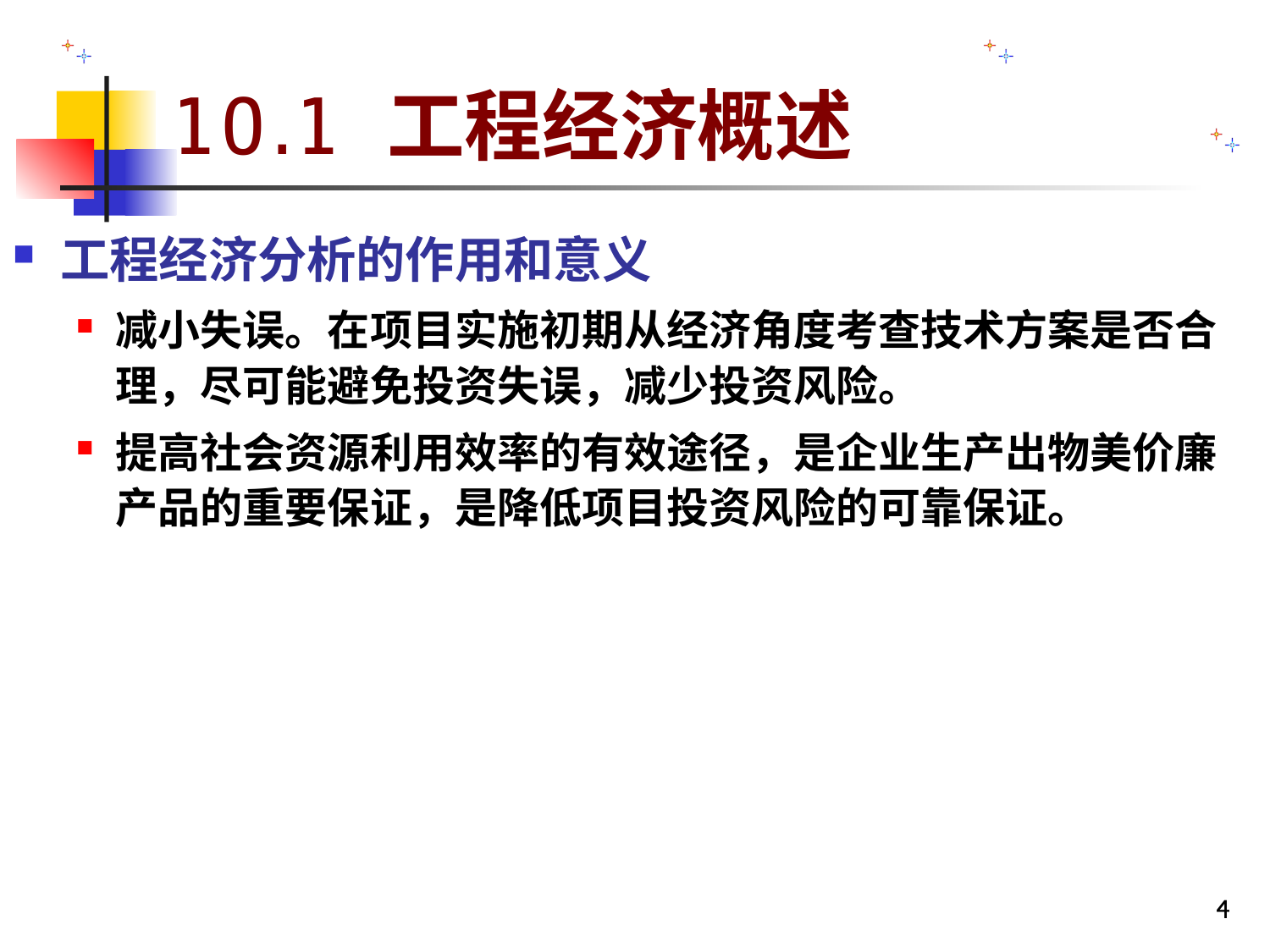

# 10.1 工程经济概述
工程经济分析的作用和意义
减小失误。在项目实施初期从经济角度考查技术方案是否合理，尽可能避免投资失误，减少投资风险。
提高社会资源利用效率的有效途径，是企业生产出物美价廉产品的重要保证，是降低项目投资风险的可靠保证。
4